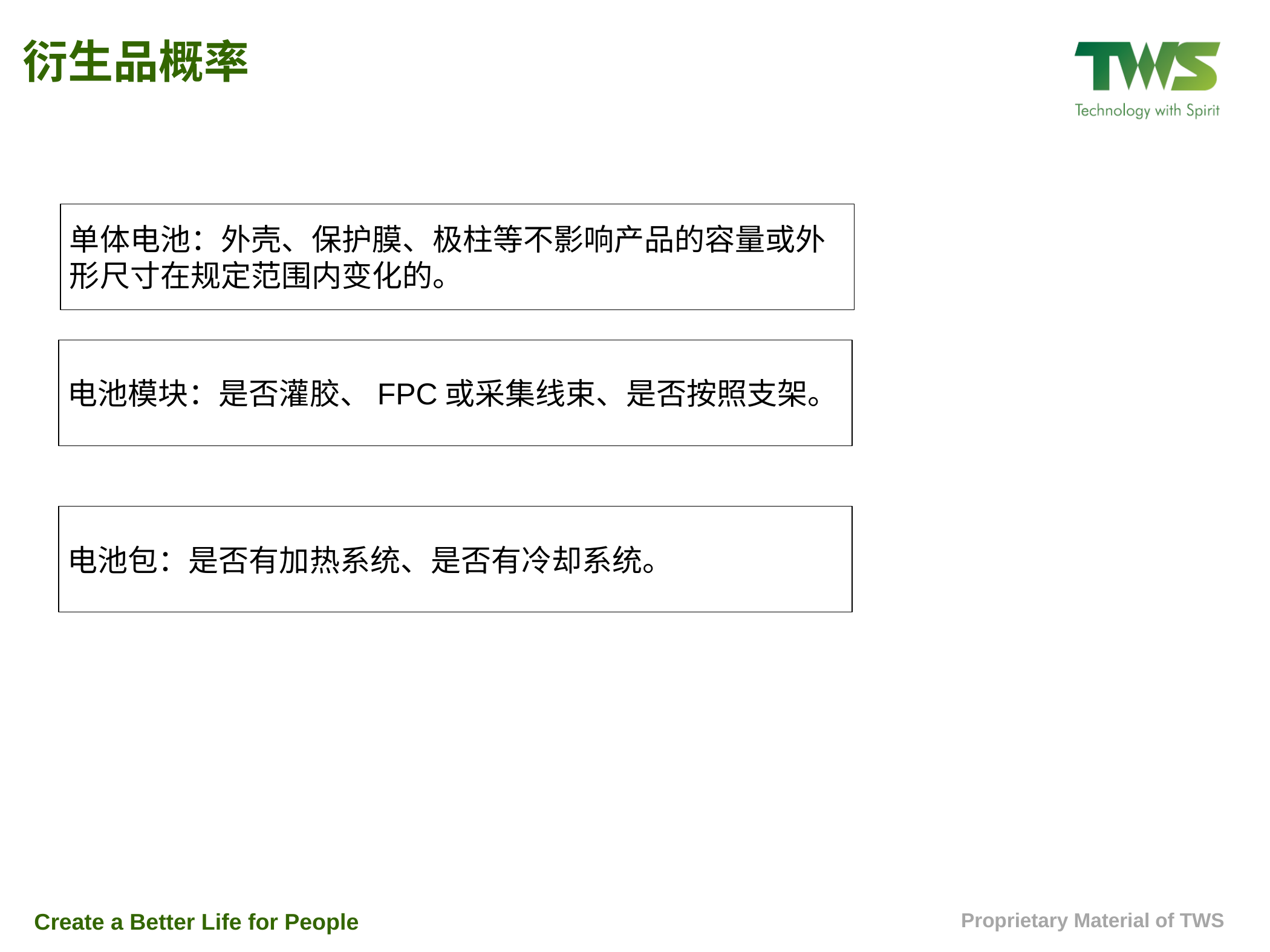

衍生品概率
单体电池：外壳、保护膜、极柱等不影响产品的容量或外形尺寸在规定范围内变化的。
电池模块：是否灌胶、FPC或采集线束、是否按照支架。
电池包：是否有加热系统、是否有冷却系统。